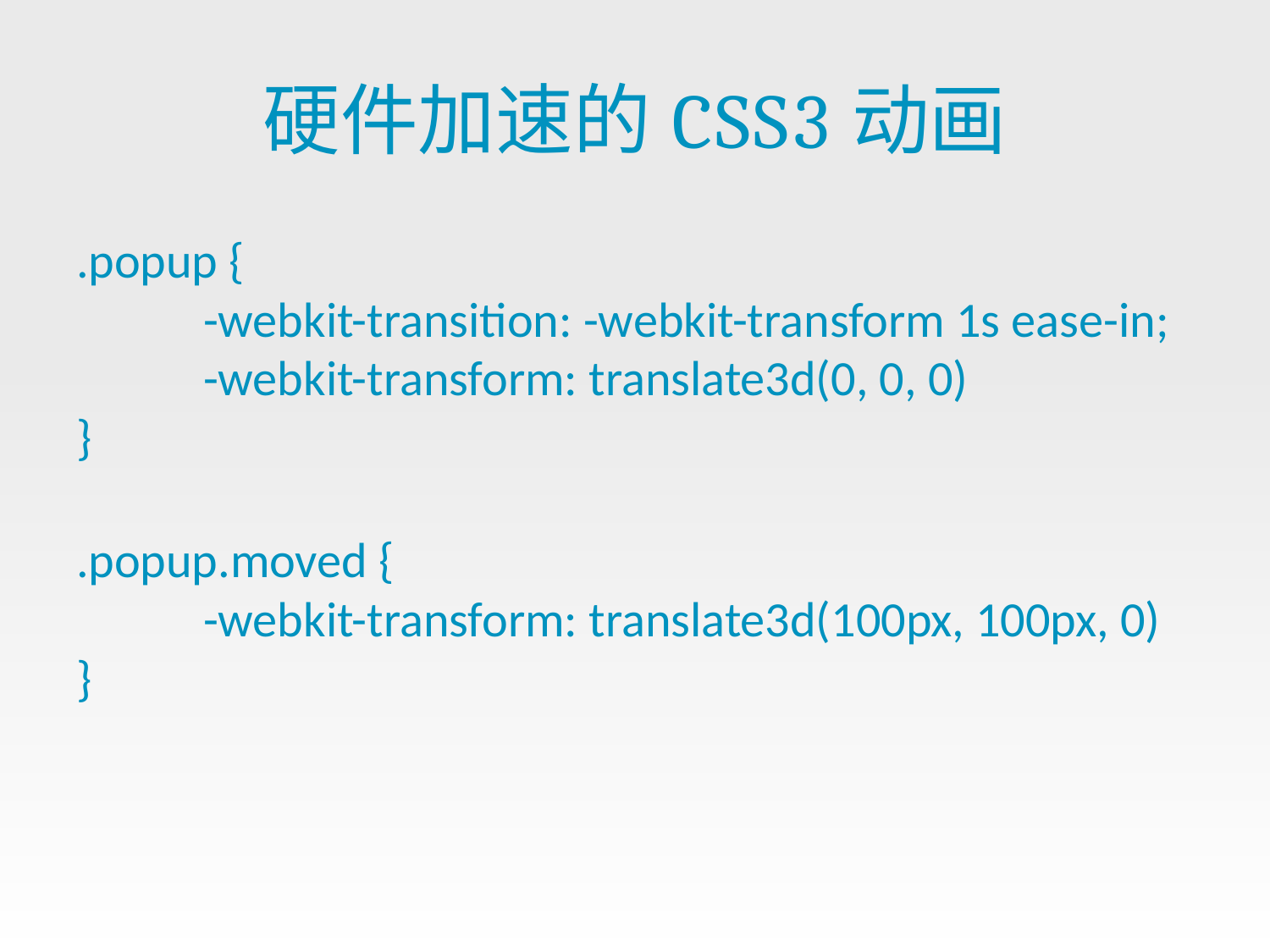

# 硬件加速的CSS3动画
.popup {
	-webkit-transition: -webkit-transform 1s ease-in;
	-webkit-transform: translate3d(0, 0, 0)
}
.popup.moved {
	-webkit-transform: translate3d(100px, 100px, 0)
}